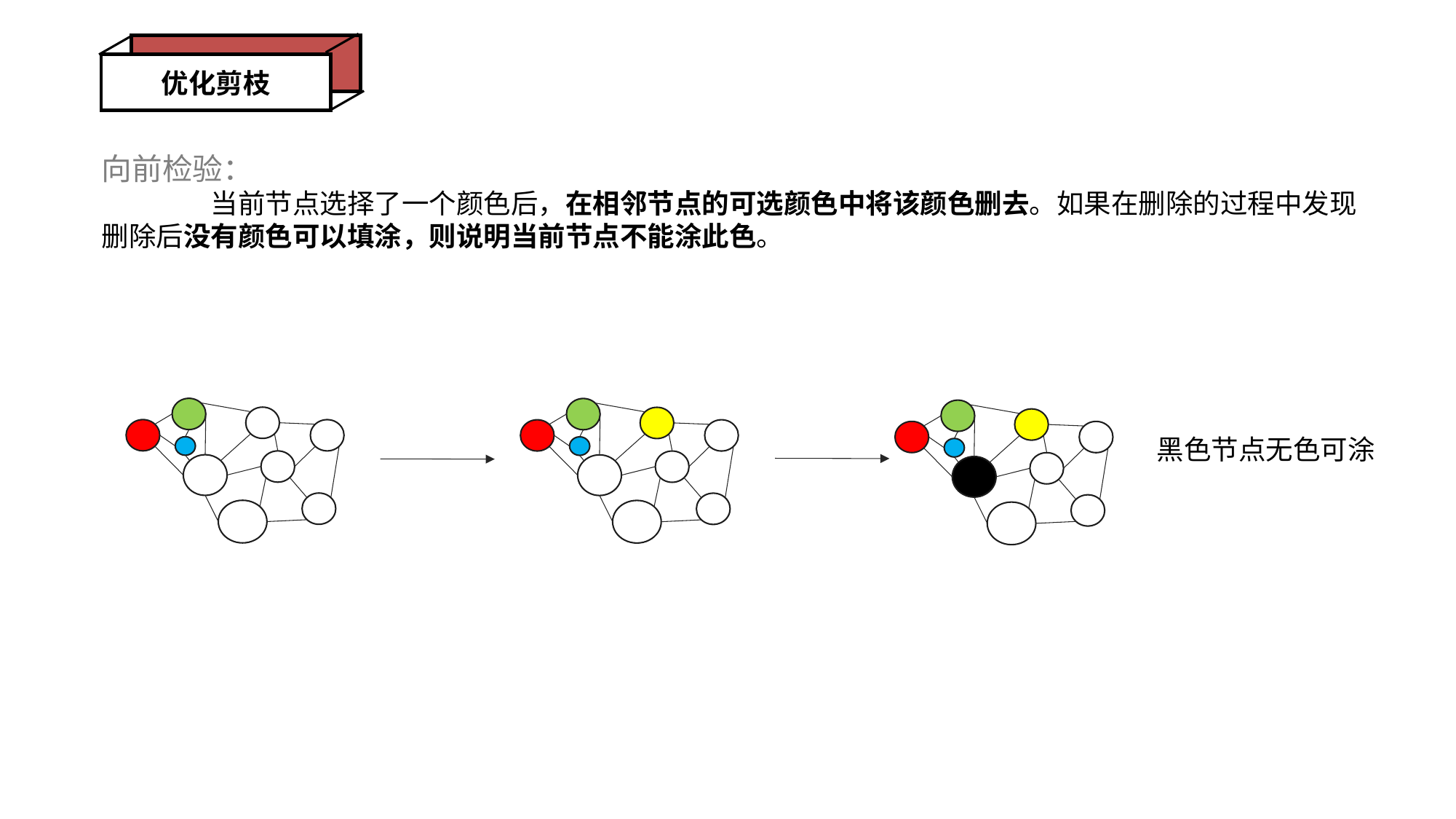

优化剪枝
向前检验：
	当前节点选择了一个颜色后，在相邻节点的可选颜色中将该颜色删去。如果在删除的过程中发现删除后没有颜色可以填涂，则说明当前节点不能涂此色。

黑色节点无色可涂